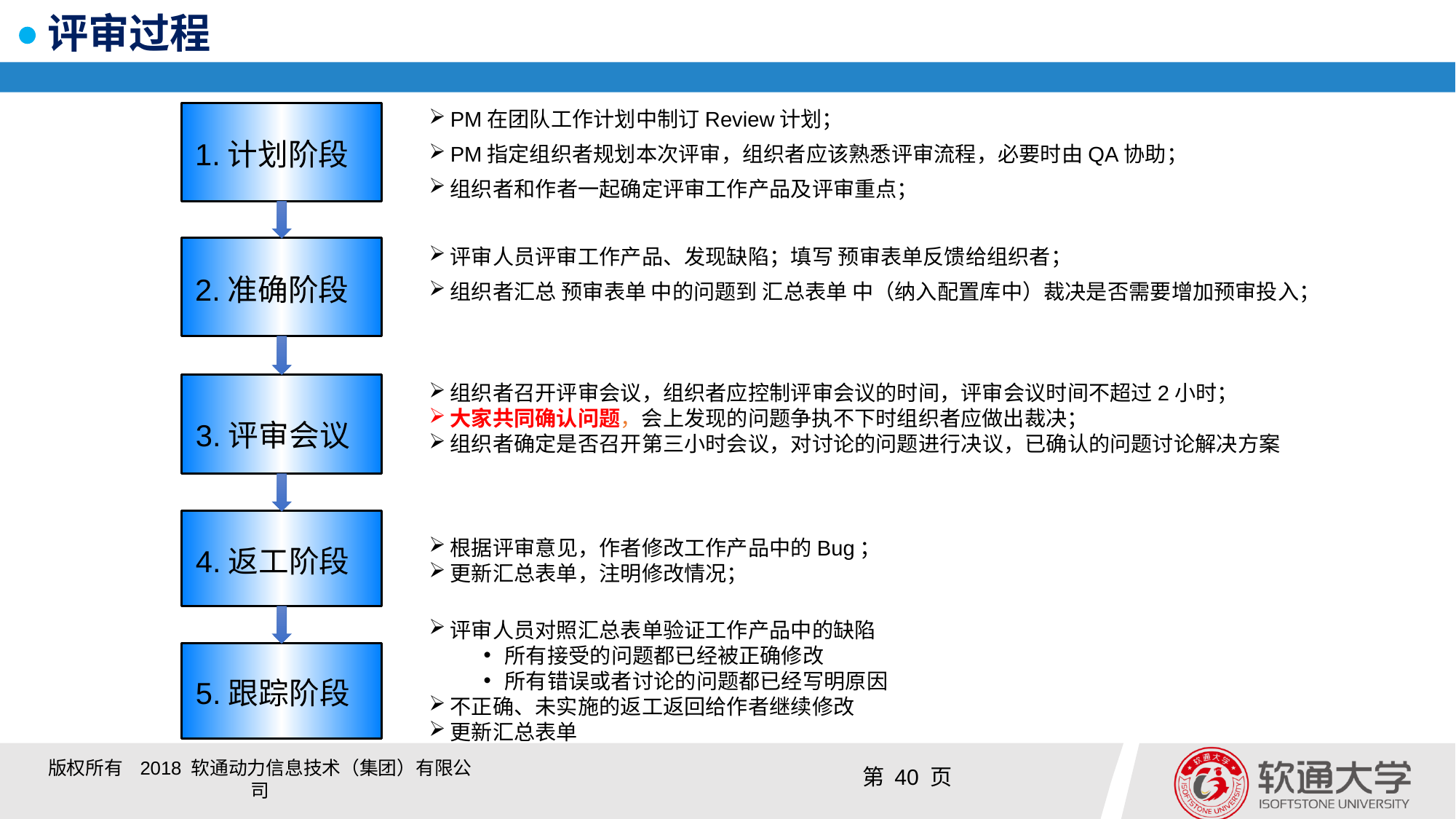

# 评审过程
PM在团队工作计划中制订Review计划；
PM指定组织者规划本次评审，组织者应该熟悉评审流程，必要时由QA协助；
组织者和作者一起确定评审工作产品及评审重点；

1.计划阶段

评审人员评审工作产品、发现缺陷；填写 预审表单反馈给组织者；
组织者汇总 预审表单 中的问题到 汇总表单 中（纳入配置库中）裁决是否需要增加预审投入；

2.准确阶段

组织者召开评审会议，组织者应控制评审会议的时间，评审会议时间不超过2小时；
大家共同确认问题，会上发现的问题争执不下时组织者应做出裁决；
组织者确定是否召开第三小时会议，对讨论的问题进行决议，已确认的问题讨论解决方案

3.评审会议

4.返工阶段
根据评审意见，作者修改工作产品中的Bug；
更新汇总表单，注明修改情况；

评审人员对照汇总表单验证工作产品中的缺陷
所有接受的问题都已经被正确修改
所有错误或者讨论的问题都已经写明原因
不正确、未实施的返工返回给作者继续修改
更新汇总表单

5.跟踪阶段